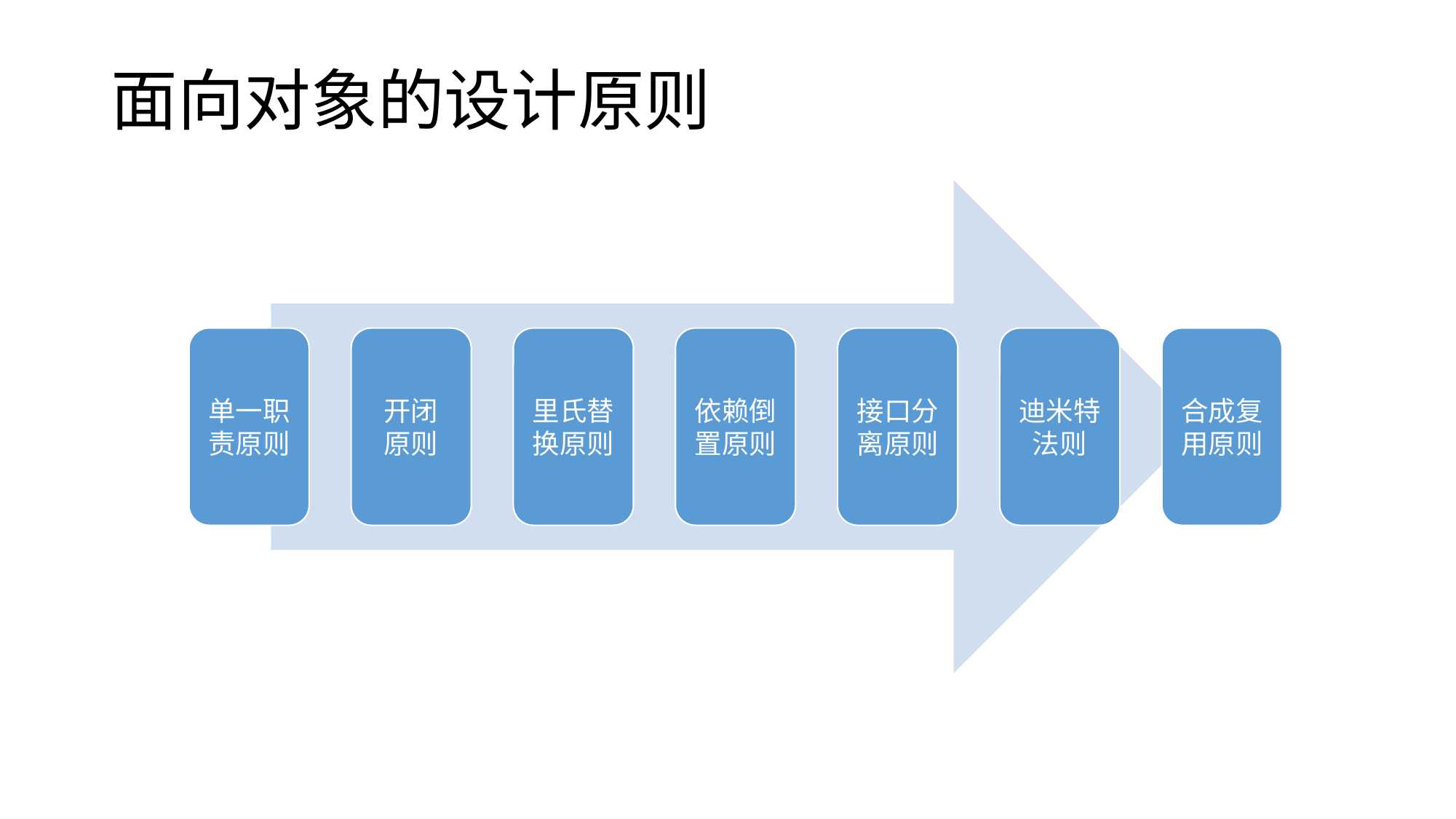

# 面向对象的设计原则
单一职责原则
开闭
原则
里氏替换原则
依赖倒置原则
接口分离原则
迪米特法则
合成复用原则